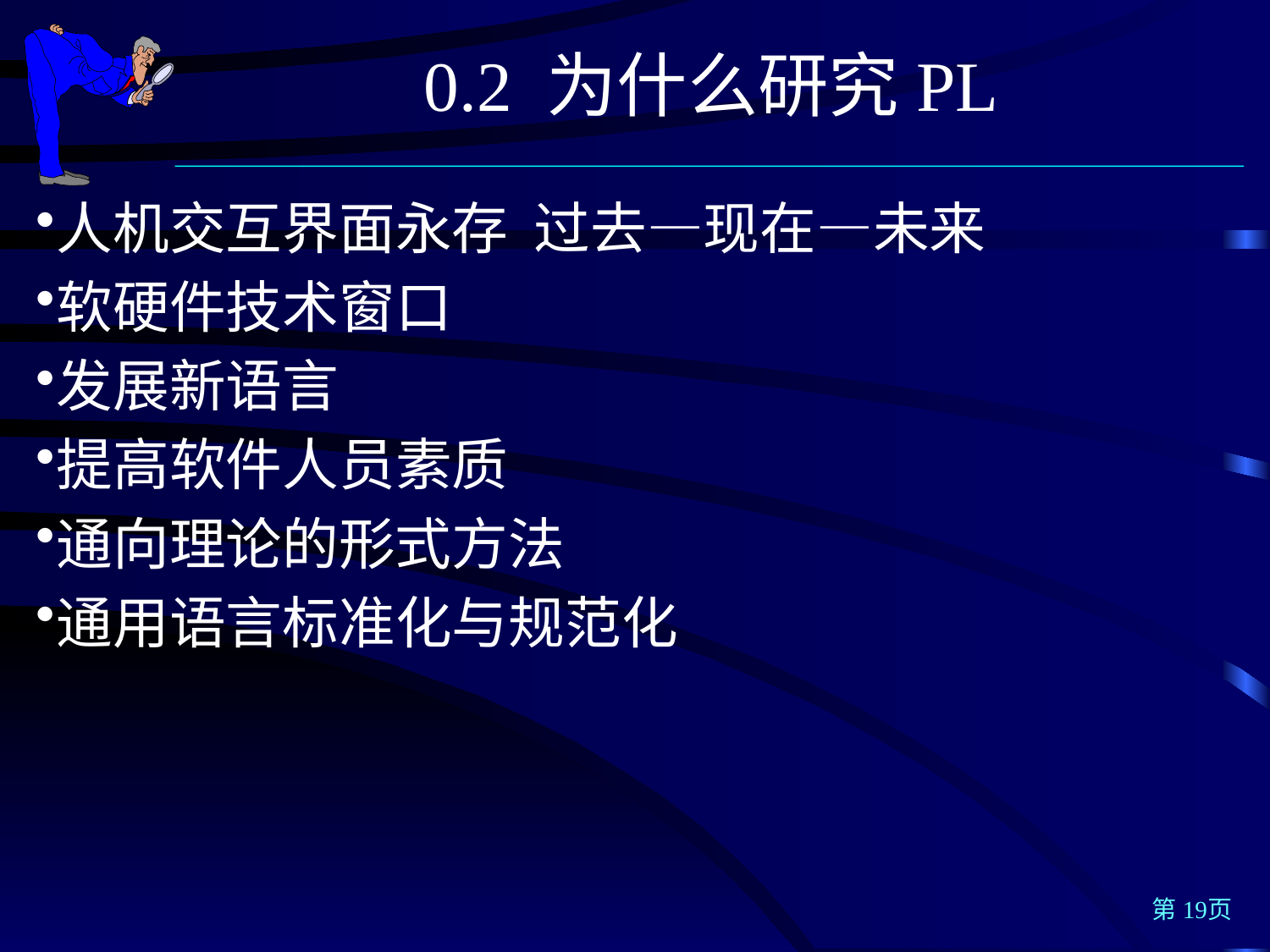

0.2 为什么研究PL
人机交互界面永存  过去—现在—未来
软硬件技术窗口
发展新语言
提高软件人员素质
通向理论的形式方法
通用语言标准化与规范化
第19页